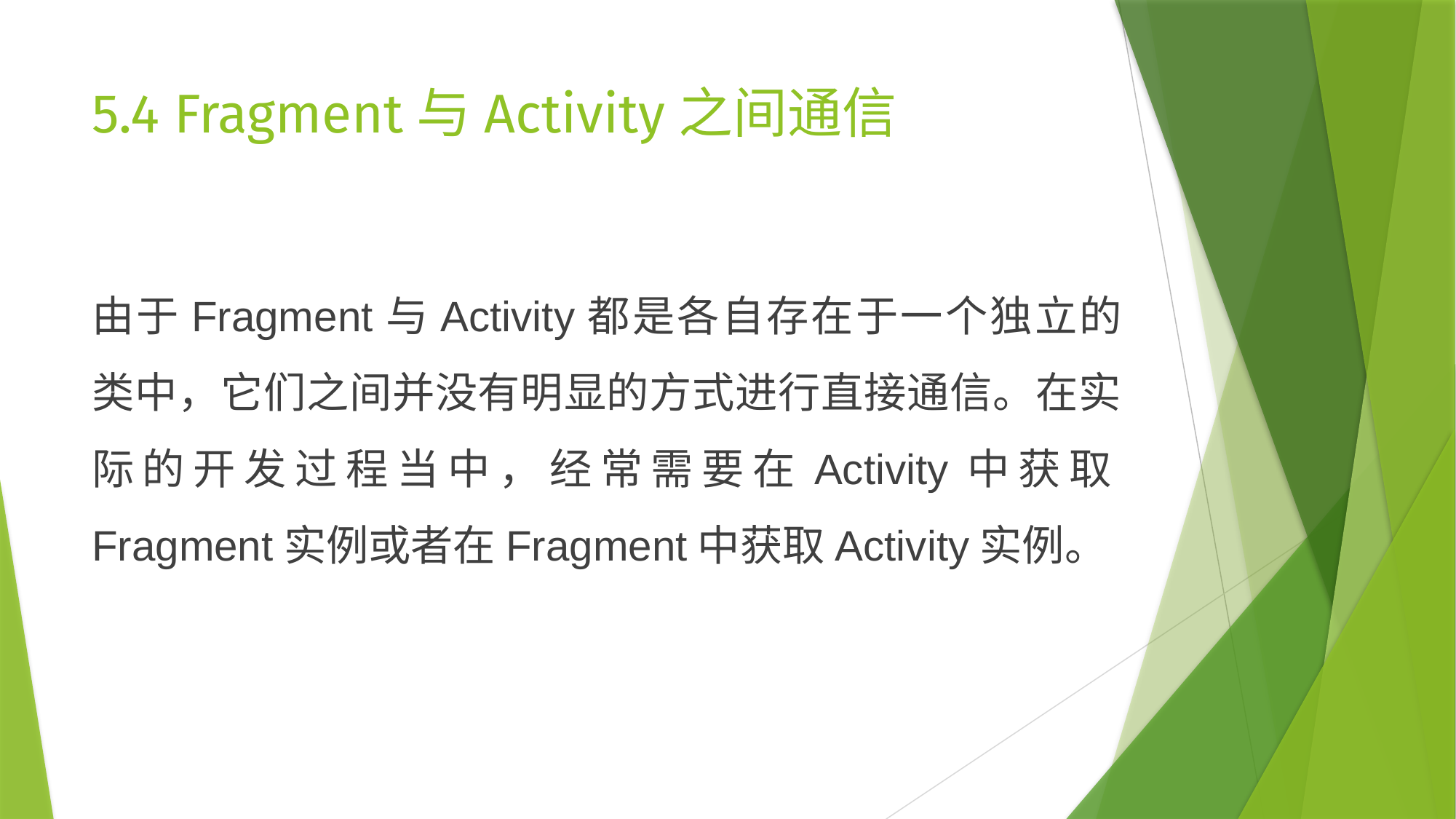

# 5.4 Fragment与Activity之间通信
由于Fragment与Activity都是各自存在于一个独立的类中，它们之间并没有明显的方式进行直接通信。在实际的开发过程当中，经常需要在Activity中获取Fragment实例或者在Fragment中获取Activity实例。